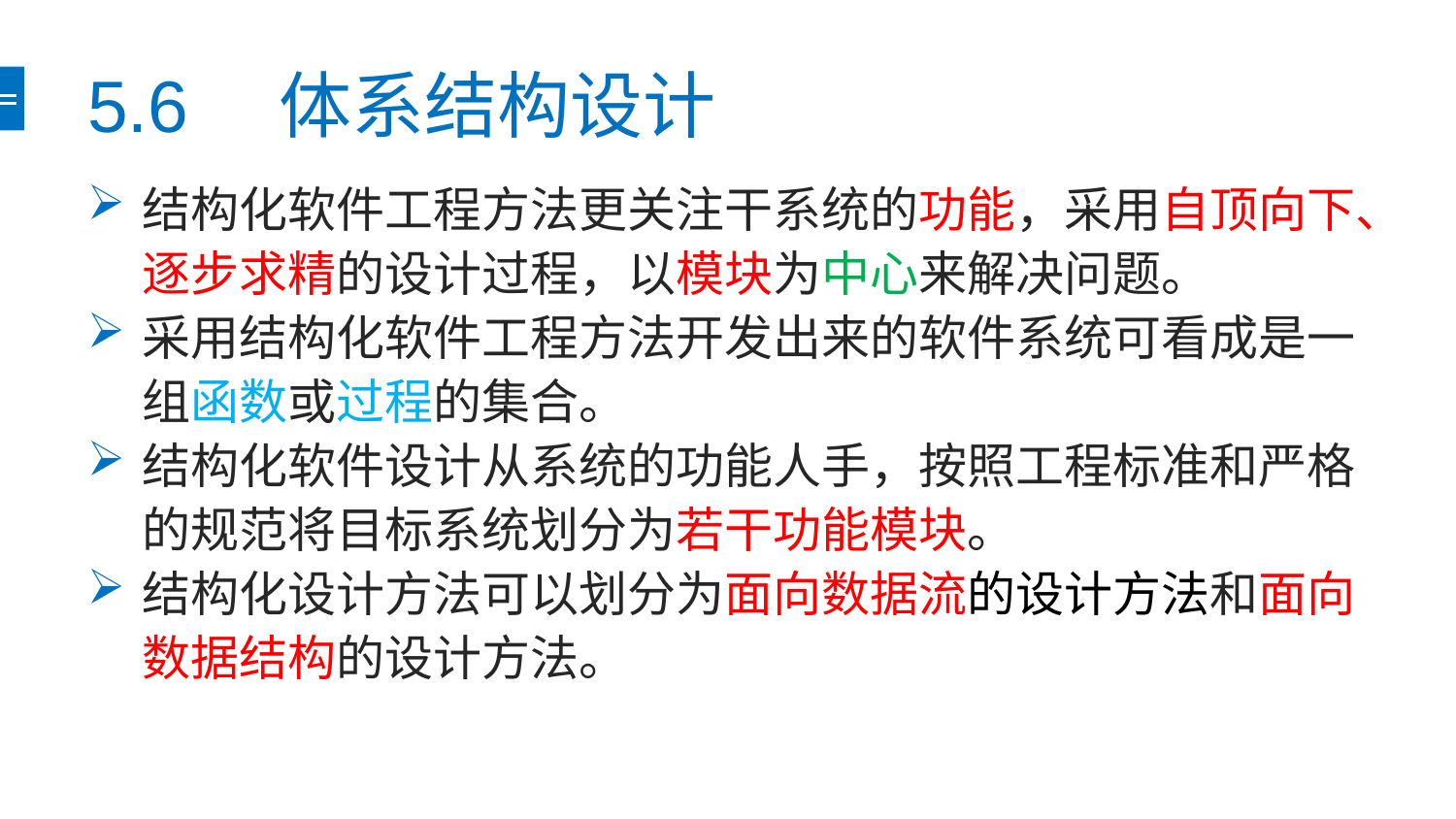

# 5.6　体系结构设计
结构化软件工程方法更关注干系统的功能，采用自顶向下、逐步求精的设计过程，以模块为中心来解决问题。
采用结构化软件工程方法开发出来的软件系统可看成是一组函数或过程的集合。
结构化软件设计从系统的功能人手，按照工程标准和严格的规范将目标系统划分为若干功能模块。
结构化设计方法可以划分为面向数据流的设计方法和面向数据结构的设计方法。